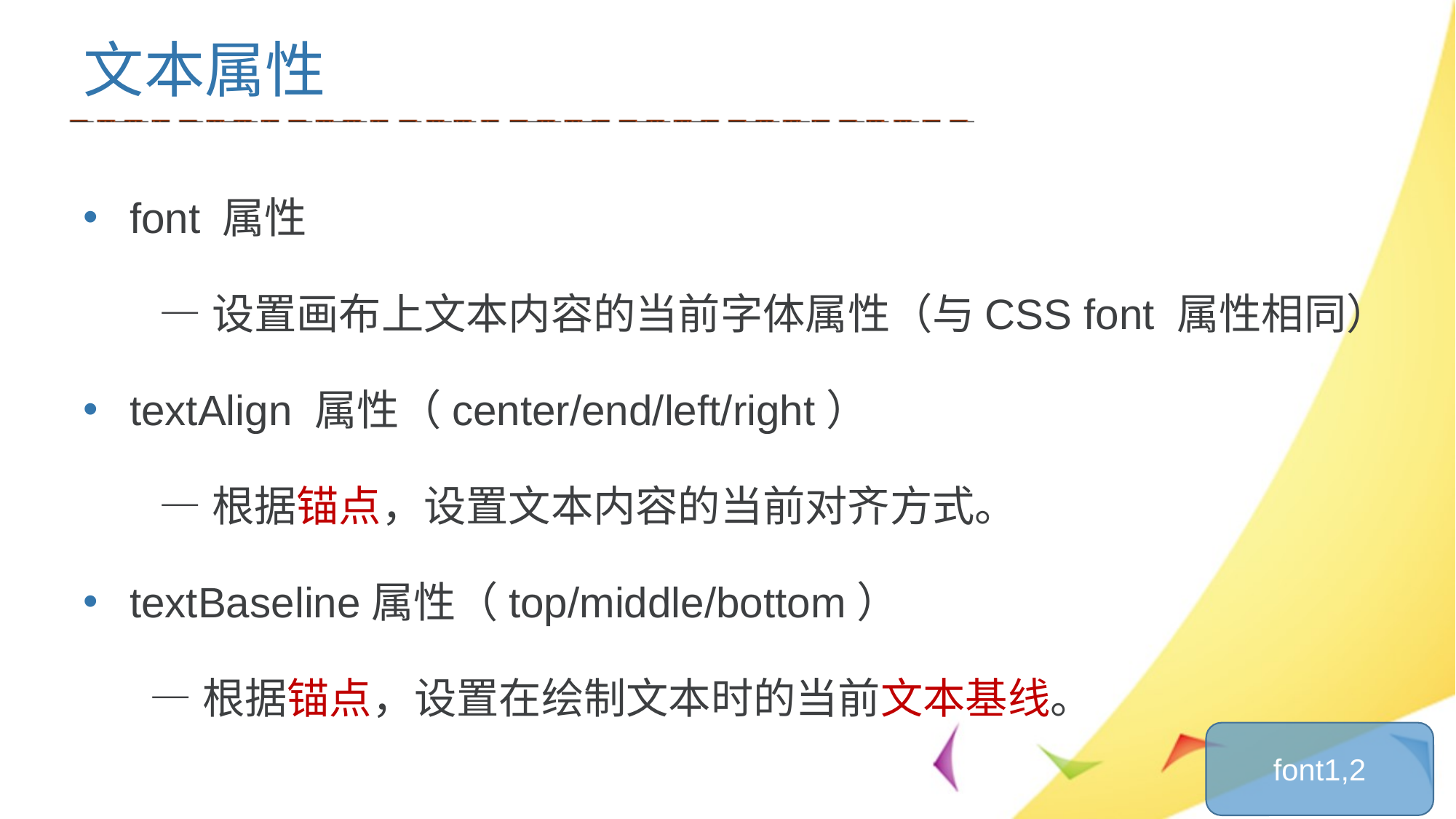

# 文本属性
 font 属性
        —设置画布上文本内容的当前字体属性（与CSS font 属性相同）
 textAlign 属性（center/end/left/right）
        —根据锚点，设置文本内容的当前对齐方式。
 textBaseline属性（top/middle/bottom）
       —根据锚点，设置在绘制文本时的当前文本基线。

font1,2